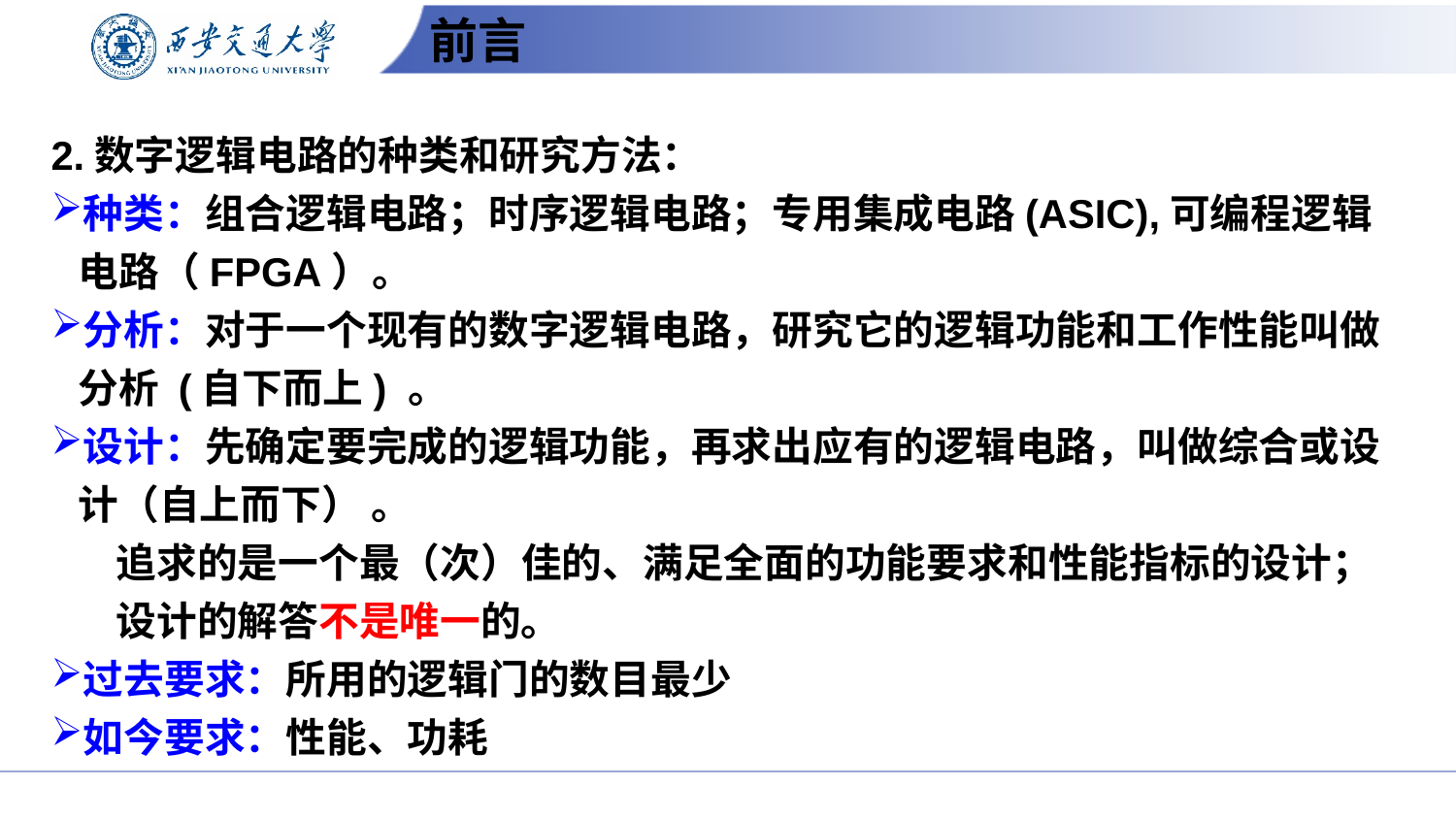

# 前言
2.数字逻辑电路的种类和研究方法：
种类：组合逻辑电路；时序逻辑电路；专用集成电路(ASIC),可编程逻辑电路（FPGA）。
分析：对于一个现有的数字逻辑电路，研究它的逻辑功能和工作性能叫做分析 (自下而上) 。
设计：先确定要完成的逻辑功能，再求出应有的逻辑电路，叫做综合或设计（自上而下） 。
      追求的是一个最（次）佳的、满足全面的功能要求和性能指标的设计；
      设计的解答不是唯一的。
过去要求：所用的逻辑门的数目最少
如今要求：性能、功耗